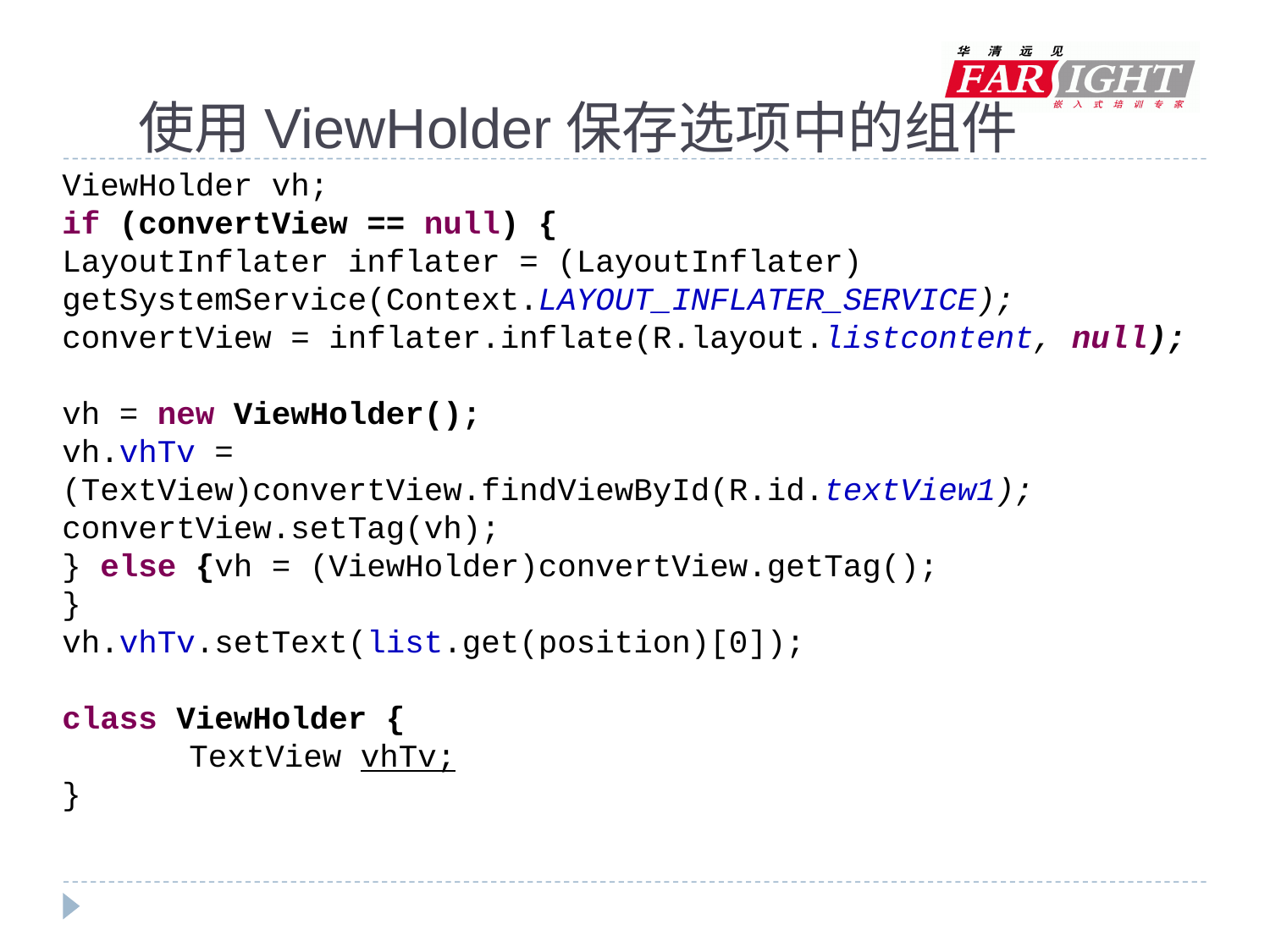

# 使用ViewHolder保存选项中的组件
ViewHolder vh;
if (convertView == null) {
LayoutInflater inflater = (LayoutInflater) getSystemService(Context.LAYOUT_INFLATER_SERVICE);
convertView = inflater.inflate(R.layout.listcontent, null);

vh = new ViewHolder();
vh.vhTv = (TextView)convertView.findViewById(R.id.textView1);
convertView.setTag(vh);
} else {vh = (ViewHolder)convertView.getTag();
}
vh.vhTv.setText(list.get(position)[0]);

class ViewHolder {
	TextView vhTv;
}